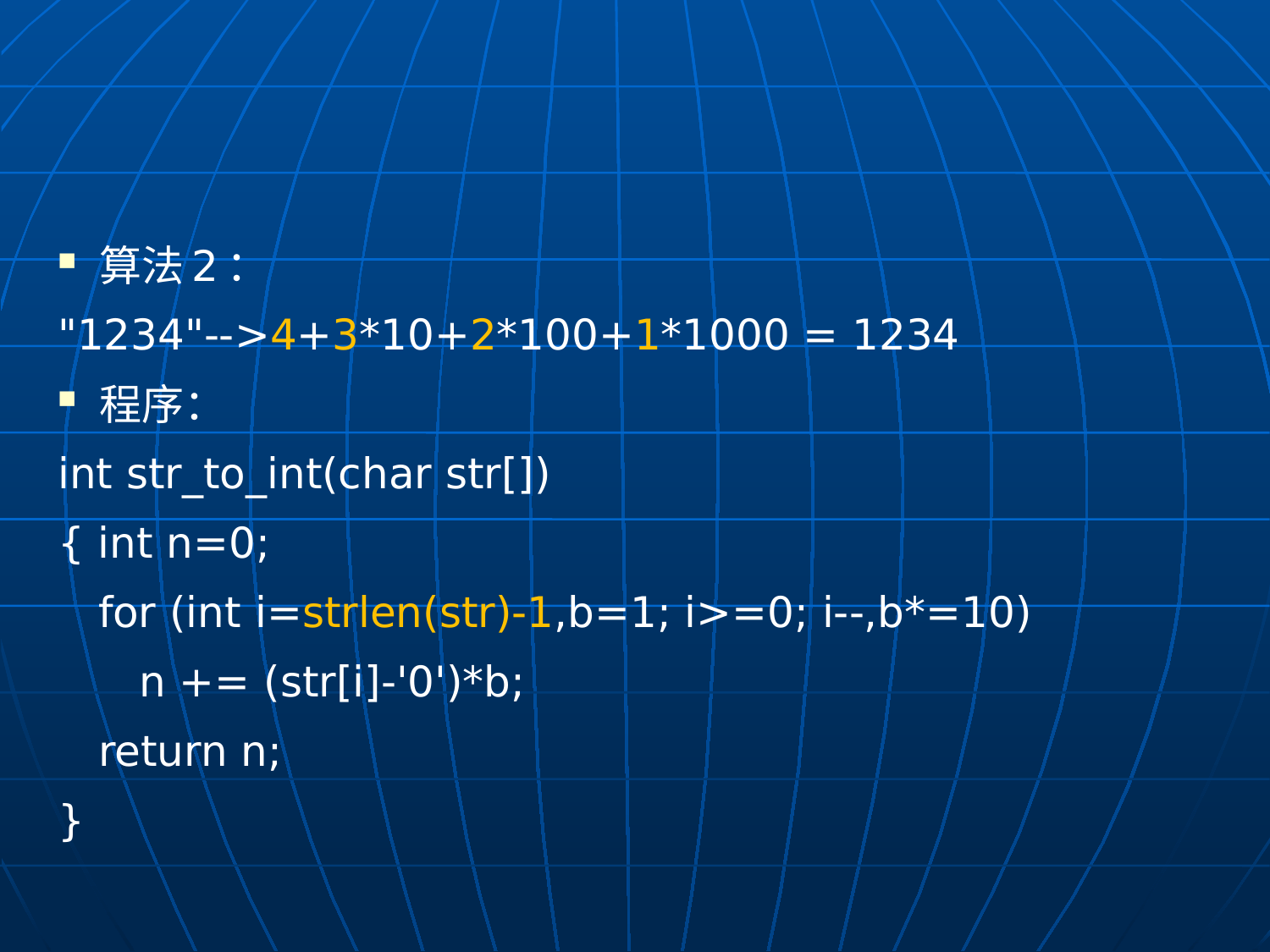

#
算法2：
"1234"-->4+3*10+2*100+1*1000 = 1234
程序：
int str_to_int(char str[])
{ int n=0;
   for (int i=strlen(str)-1,b=1; i>=0; i--,b*=10)
      n += (str[i]-'0')*b;
   return n;
}